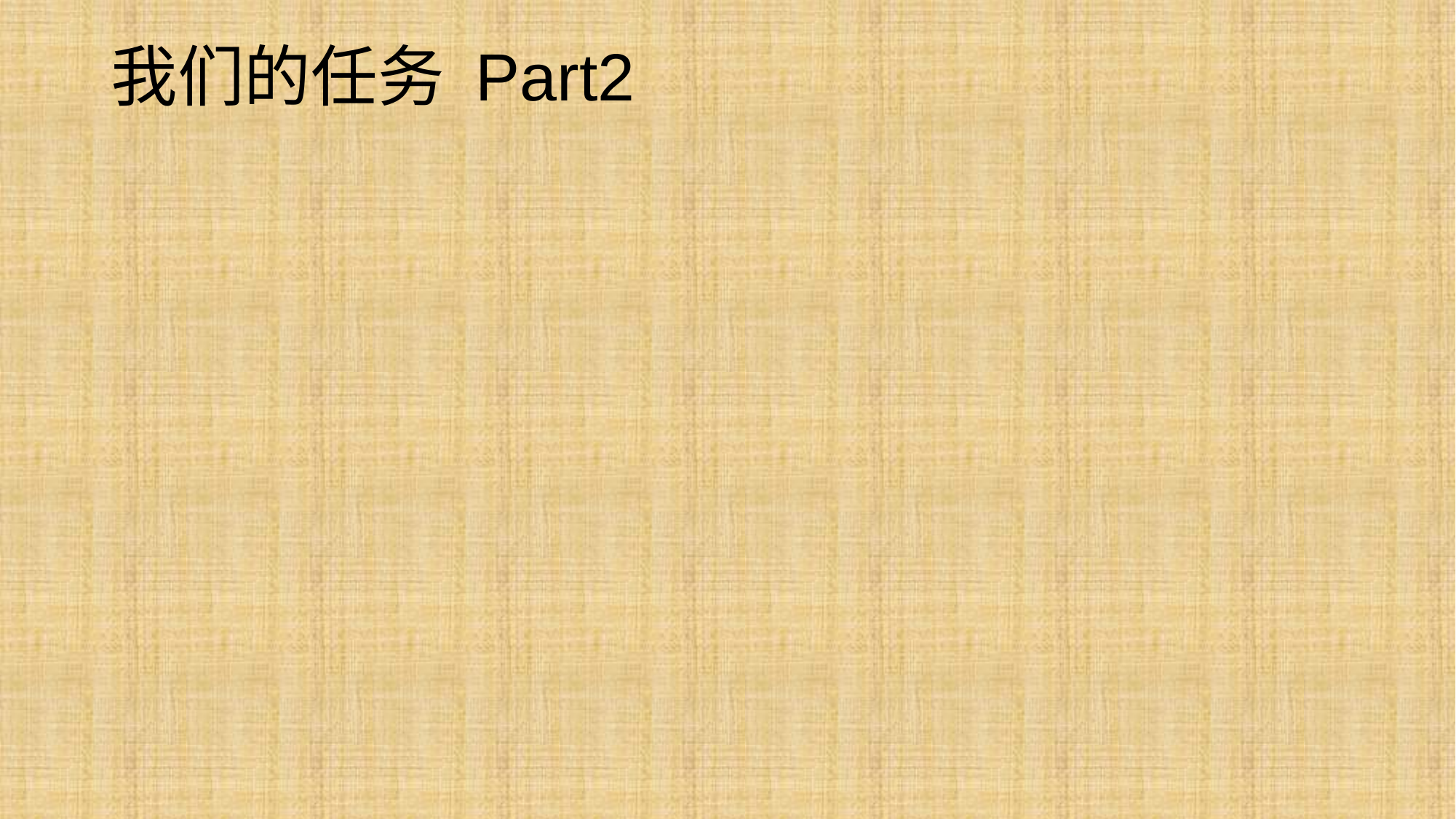

# 我们的任务 Part2
内核前奏：
	>硬件系统架构和内存映射
	>你好32位，再见16位
	>硬件编程介绍以及开启A20总线
	>内核准备
	>搭建内核开发环境
第一个C内核
	>制作C运行时库
	>入口点和Main函数
	>打印字符串